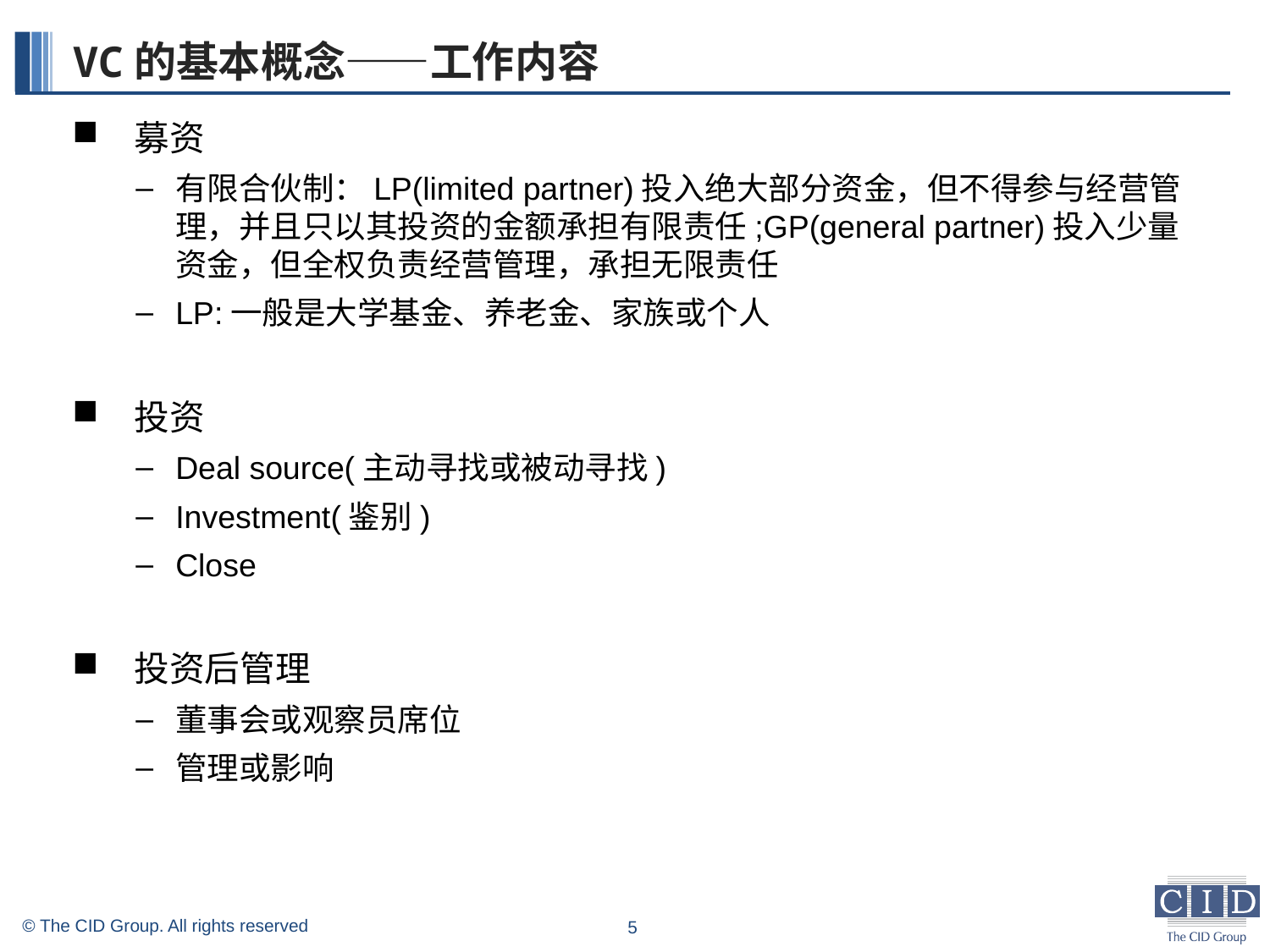

# VC的基本概念——工作内容
募资
有限合伙制：LP(limited partner)投入绝大部分资金，但不得参与经营管理，并且只以其投资的金额承担有限责任;GP(general partner)投入少量资金，但全权负责经营管理，承担无限责任
LP:一般是大学基金、养老金、家族或个人

投资
Deal source(主动寻找或被动寻找)
Investment(鉴别)
Close

投资后管理
董事会或观察员席位
管理或影响